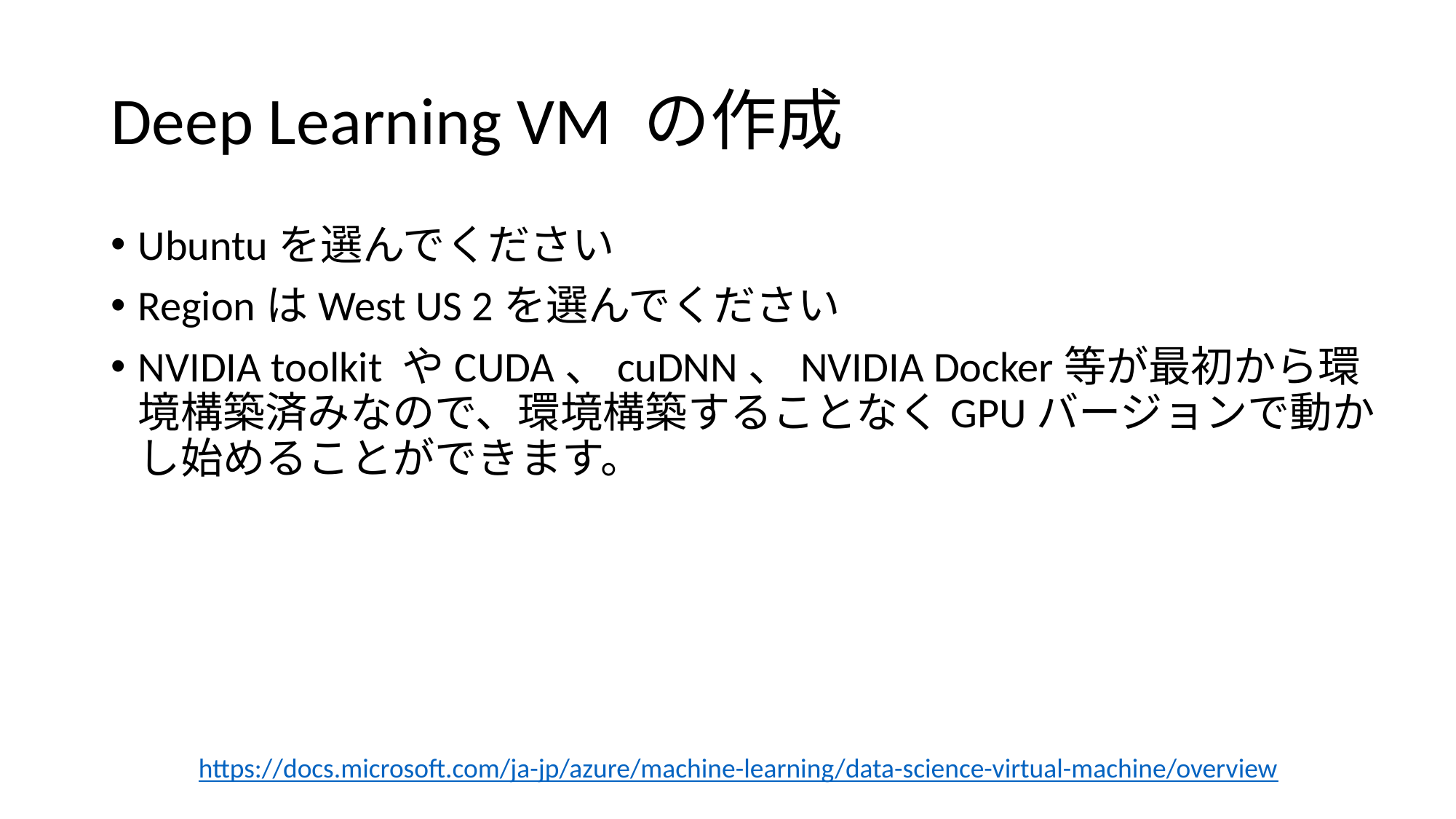

# Deep Learning VM の作成
Ubuntuを選んでください
RegionはWest US 2を選んでください
NVIDIA toolkit やCUDA、cuDNN、NVIDIA Docker等が最初から環境構築済みなので、環境構築することなくGPUバージョンで動かし始めることができます。

https://docs.microsoft.com/ja-jp/azure/machine-learning/data-science-virtual-machine/overview